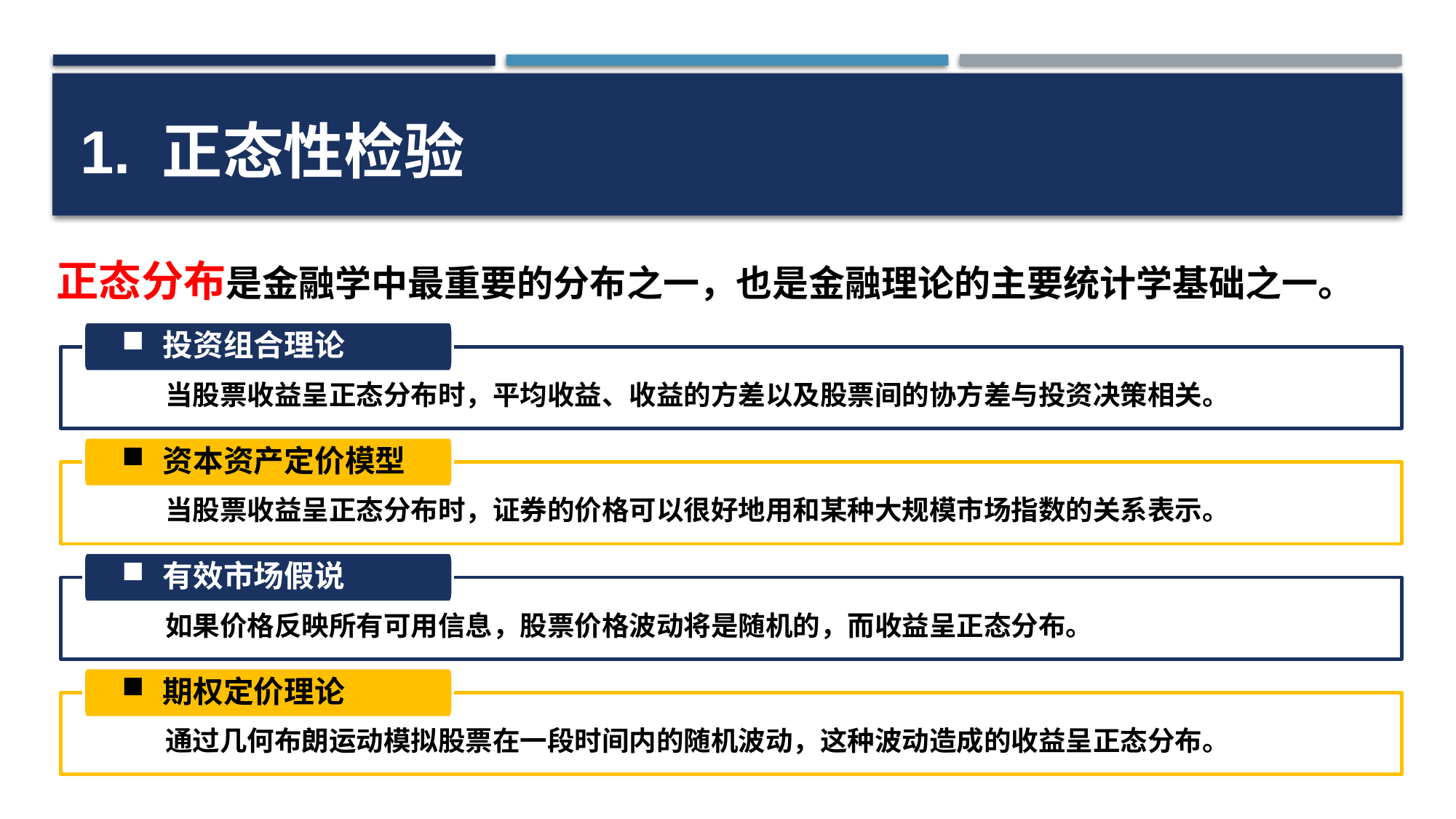

1. 正态性检验
正态分布是金融学中最重要的分布之一，也是金融理论的主要统计学基础之一。
投资组合理论
当股票收益呈正态分布时，平均收益、收益的方差以及股票间的协方差与投资决策相关。
资本资产定价模型
当股票收益呈正态分布时，证券的价格可以很好地用和某种大规模市场指数的关系表示。
有效市场假说
如果价格反映所有可用信息，股票价格波动将是随机的，而收益呈正态分布。
期权定价理论
通过几何布朗运动模拟股票在一段时间内的随机波动，这种波动造成的收益呈正态分布。
3